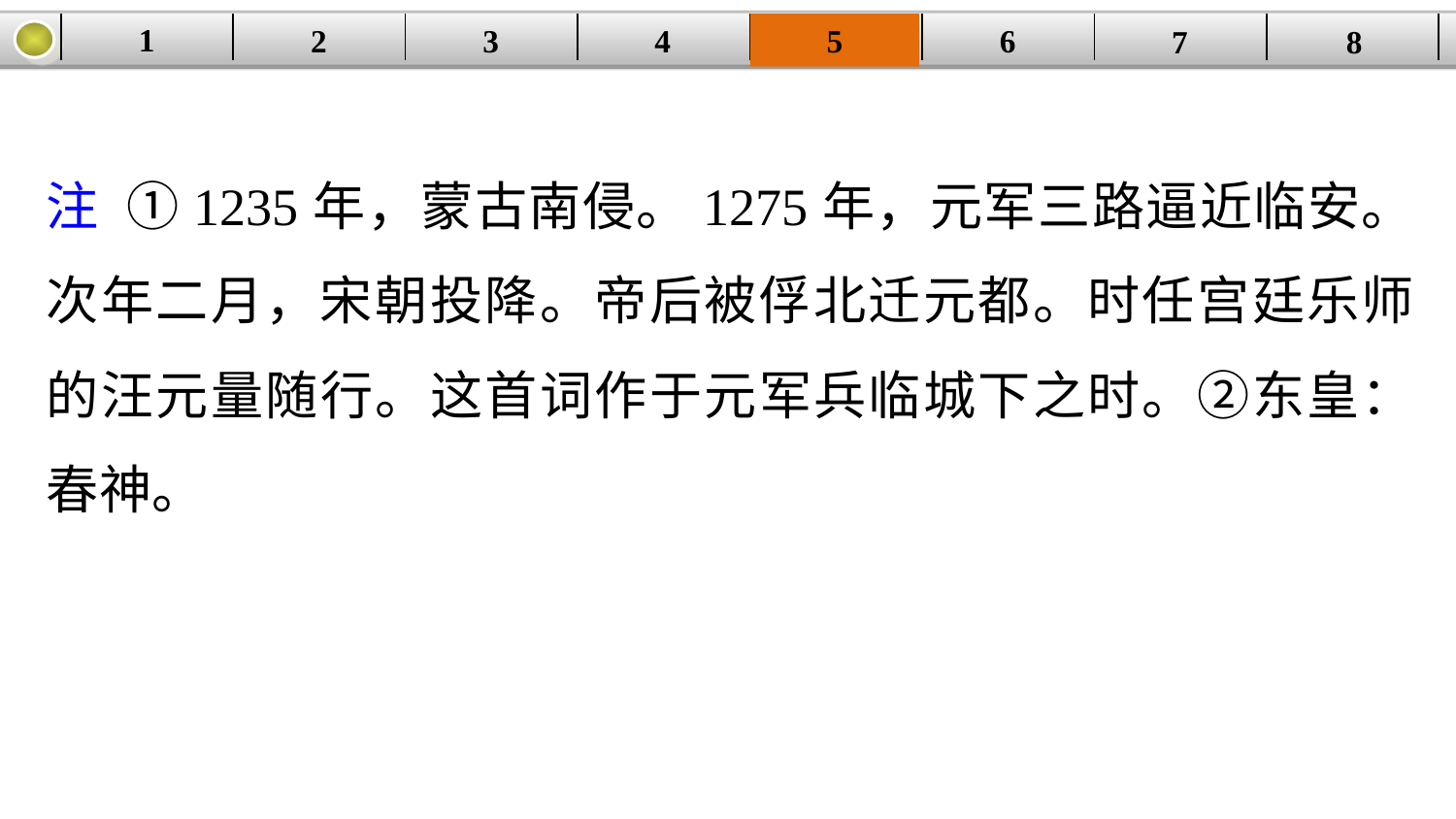

1
2
3
4
|  |  |  |  |  |  |  |  |
| --- | --- | --- | --- | --- | --- | --- | --- |
5
6
7
8

注  ①1235年，蒙古南侵。1275年，元军三路逼近临安。次年二月，宋朝投降。帝后被俘北迁元都。时任宫廷乐师的汪元量随行。这首词作于元军兵临城下之时。②东皇：春神。